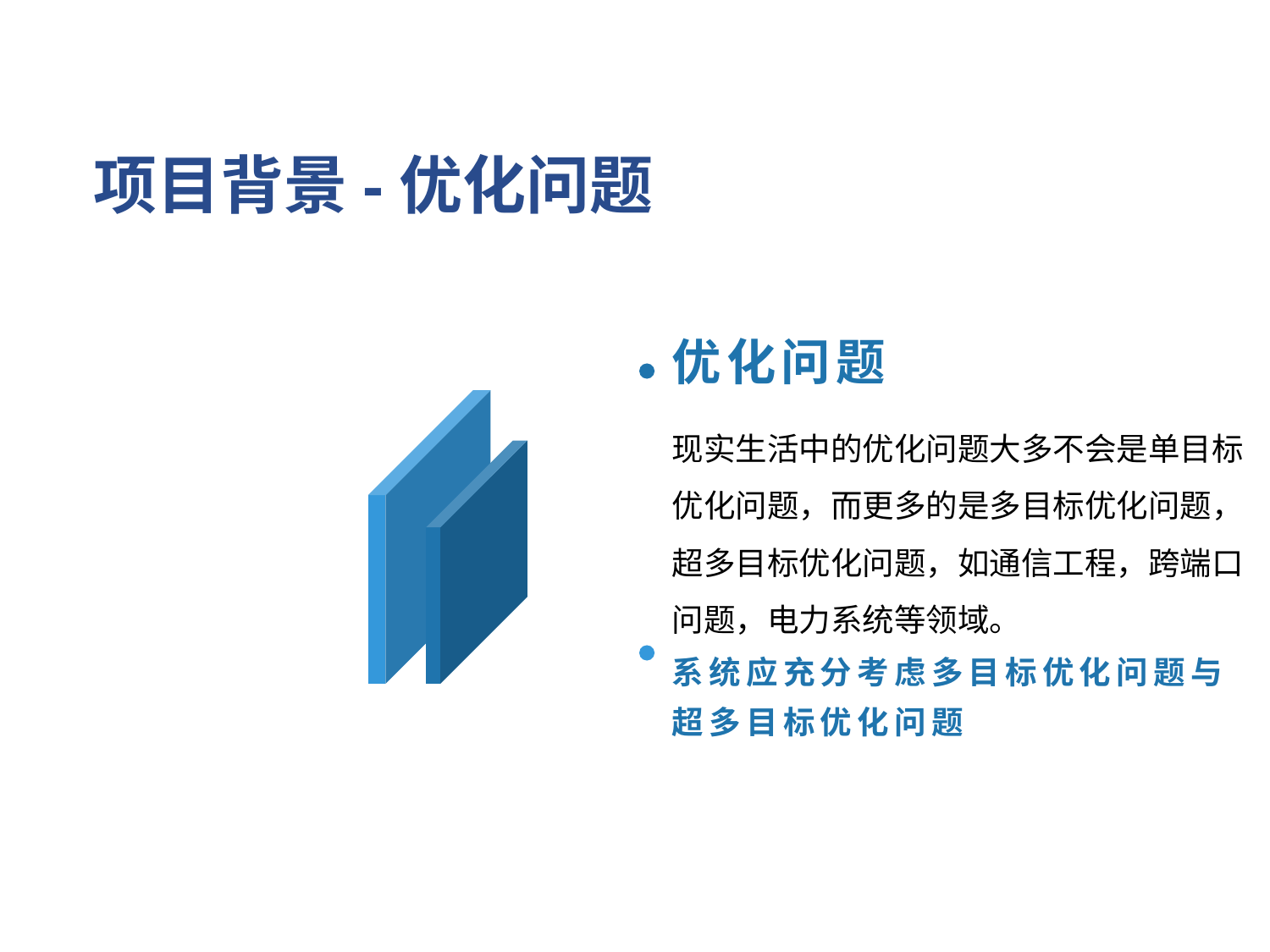

项目背景-优化问题

优化问题

现实生活中的优化问题大多不会是单目标优化问题，而更多的是多目标优化问题，超多目标优化问题，如通信工程，跨端口问题，电力系统等领域。

系统应充分考虑多目标优化问题与超多目标优化问题